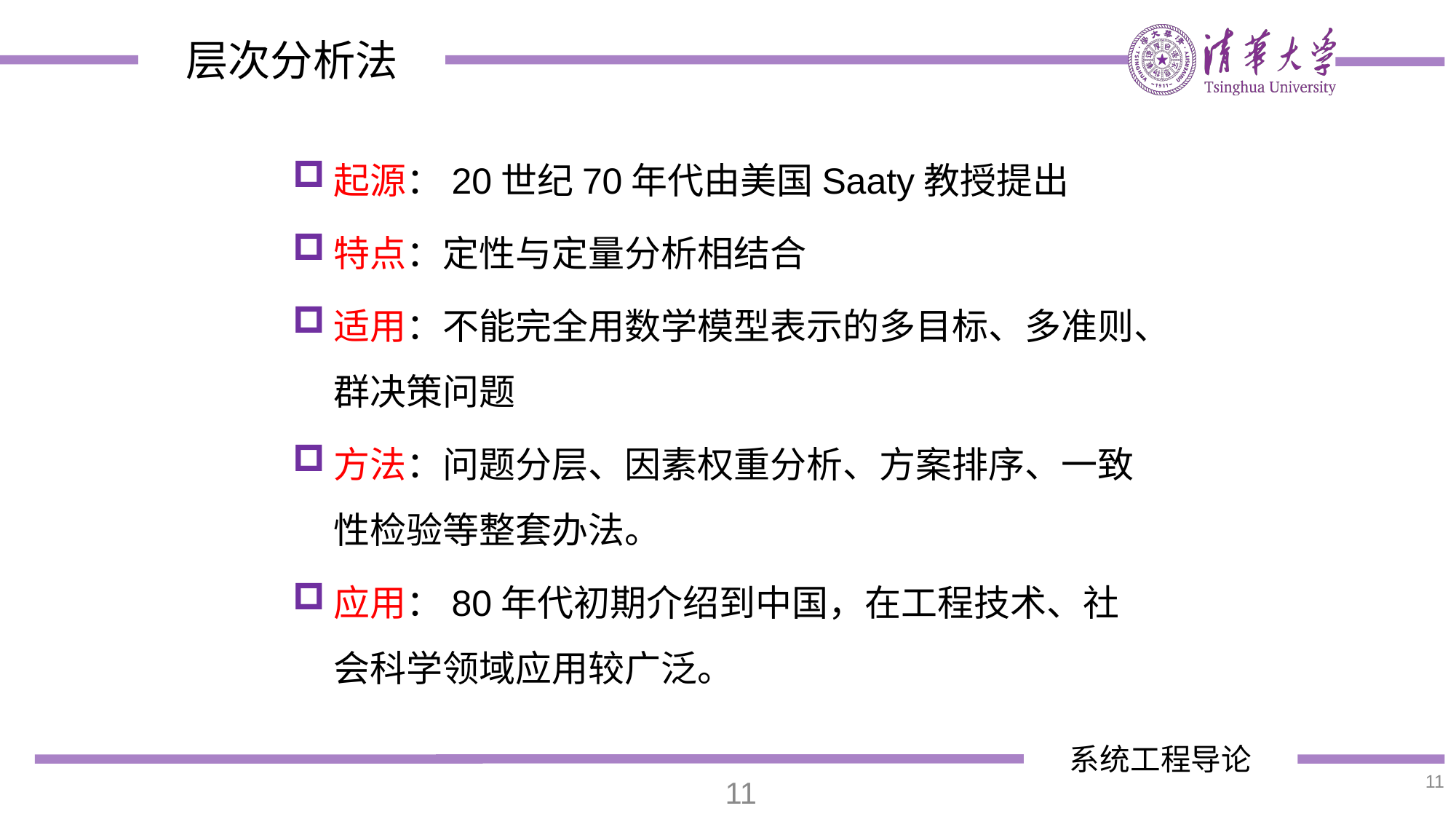

起源：20世纪70年代由美国Saaty教授提出
特点：定性与定量分析相结合
适用：不能完全用数学模型表示的多目标、多准则、群决策问题
方法：问题分层、因素权重分析、方案排序、一致性检验等整套办法。
应用：80年代初期介绍到中国，在工程技术、社会科学领域应用较广泛。
11